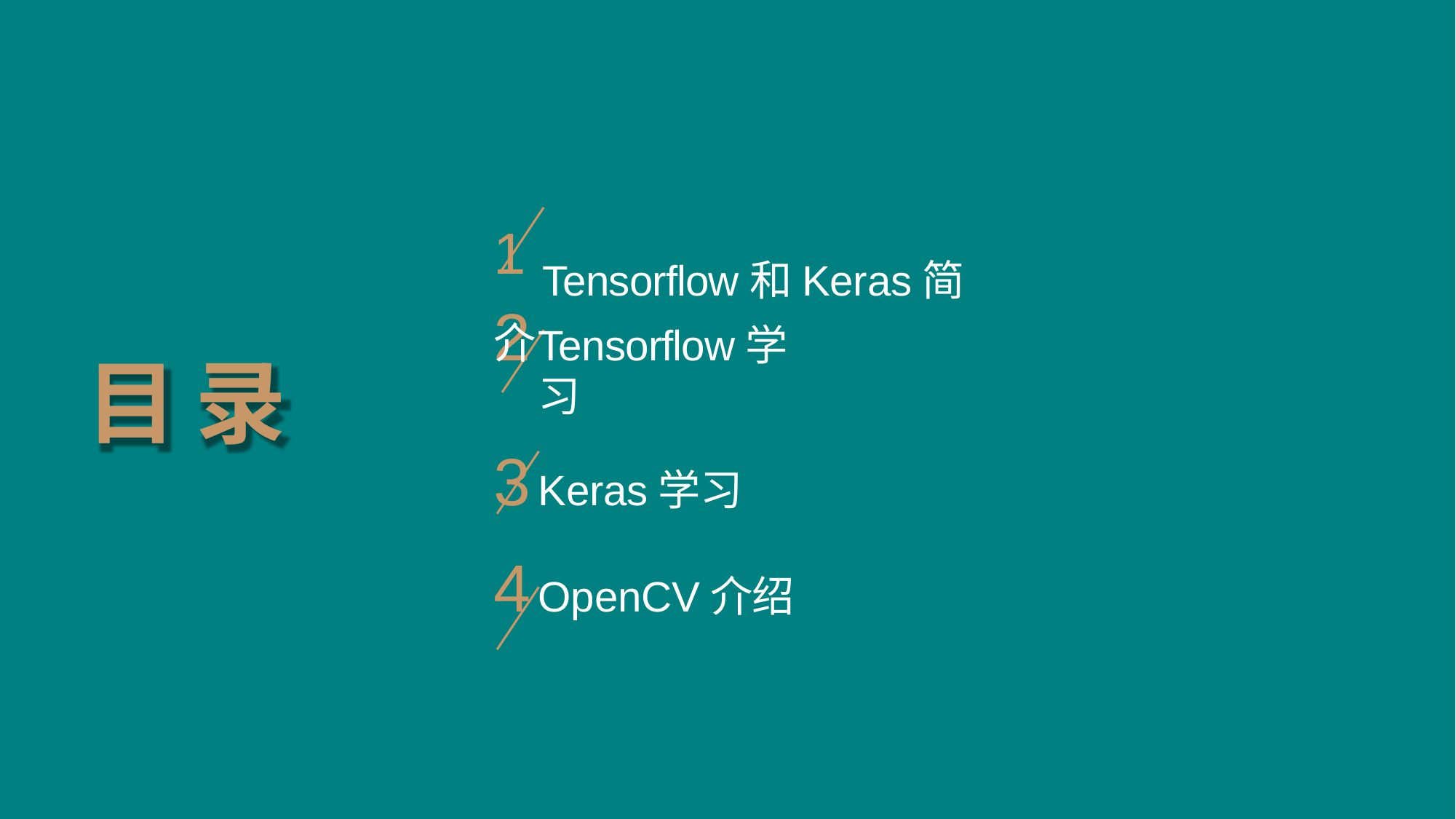

# 1 Tensorflow和Keras简介

Tensorflow学习
Keras学习
OpenCV介绍

目录